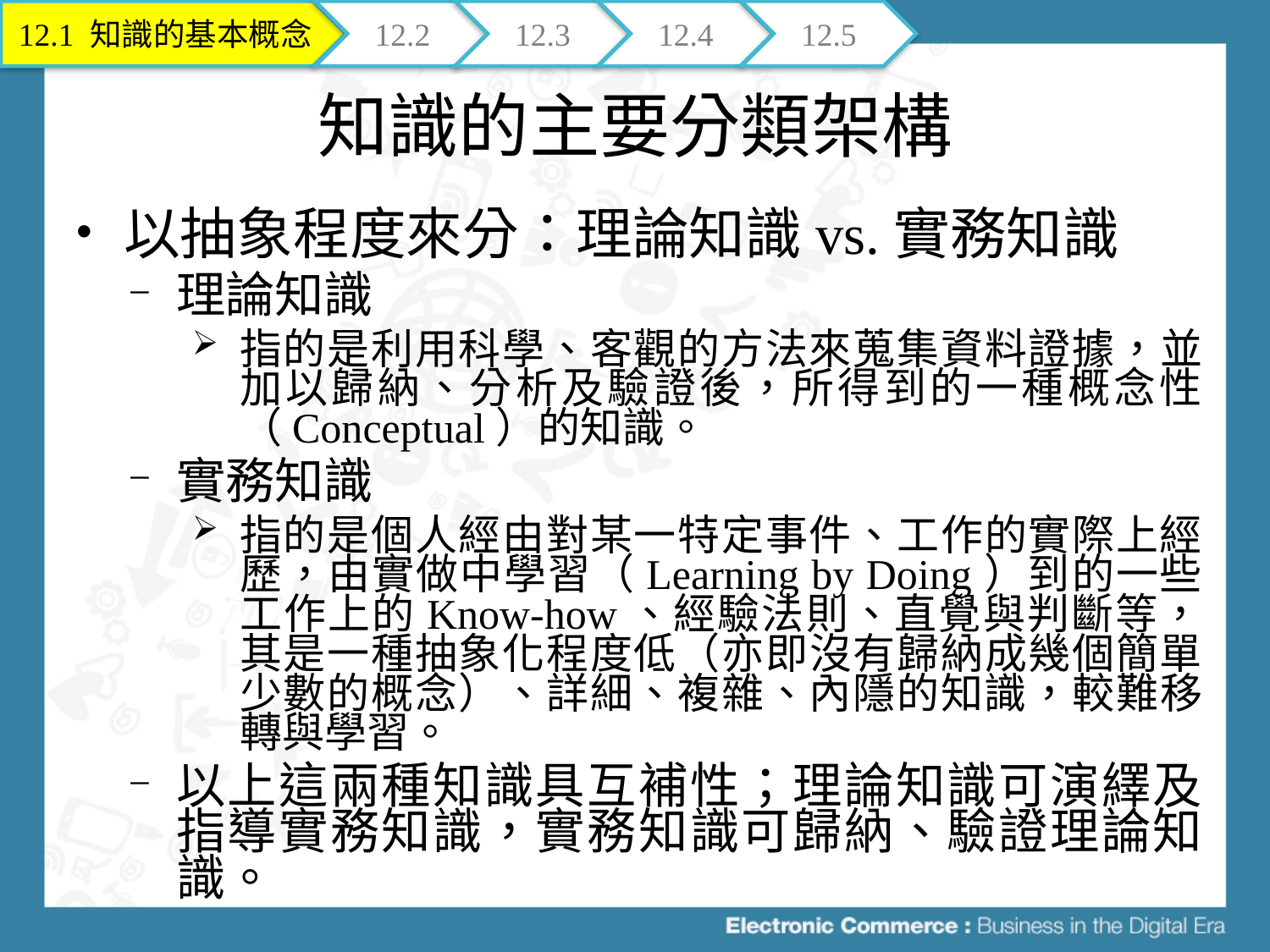

12.1 知識的基本概念
12.2
12.3
12.4
12.5
# 知識的主要分類架構
以抽象程度來分：理論知識vs.實務知識
理論知識
指的是利用科學、客觀的方法來蒐集資料證據，並加以歸納、分析及驗證後，所得到的一種概念性（Conceptual）的知識。
實務知識
指的是個人經由對某一特定事件、工作的實際上經歷，由實做中學習（Learning by Doing）到的一些工作上的Know-how、經驗法則、直覺與判斷等，其是一種抽象化程度低（亦即沒有歸納成幾個簡單少數的概念）、詳細、複雜、內隱的知識，較難移轉與學習。
以上這兩種知識具互補性；理論知識可演繹及指導實務知識，實務知識可歸納、驗證理論知識。